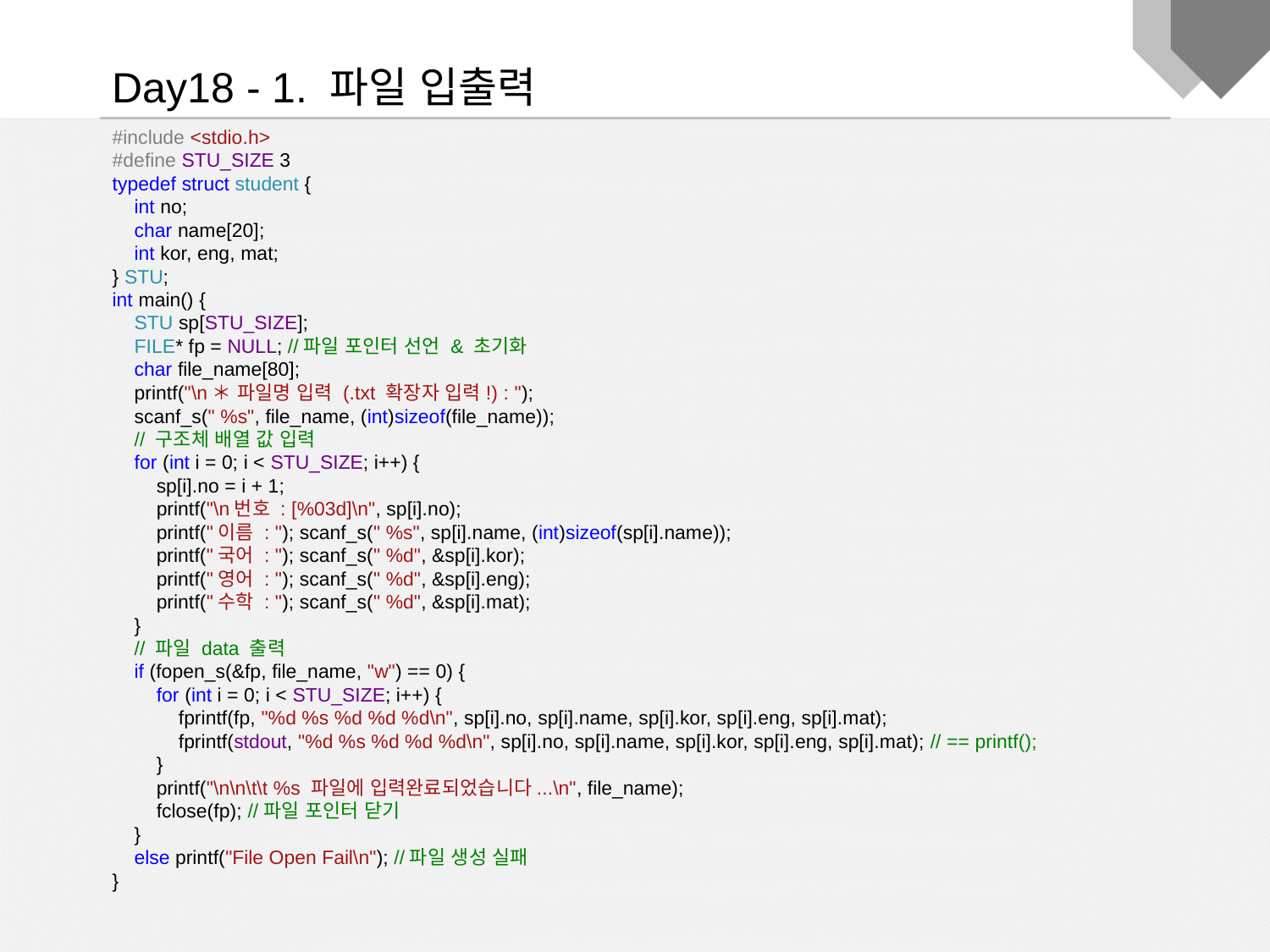

Day18 - 1. 파일 입출력
#include <stdio.h>
#define STU_SIZE 3
typedef struct student {
    int no;
    char name[20];
    int kor, eng, mat;
} STU;
int main() {
    STU sp[STU_SIZE];
    FILE* fp = NULL; //파일 포인터 선언 & 초기화
    char file_name[80];
    printf("\n＊ 파일명 입력 (.txt 확장자 입력!) : ");
    scanf_s(" %s", file_name, (int)sizeof(file_name));
    // 구조체 배열 값 입력
    for (int i = 0; i < STU_SIZE; i++) {
        sp[i].no = i + 1;
        printf("\n번호 : [%03d]\n", sp[i].no);
        printf("이름 : "); scanf_s(" %s", sp[i].name, (int)sizeof(sp[i].name));
        printf("국어 : "); scanf_s(" %d", &sp[i].kor);
        printf("영어 : "); scanf_s(" %d", &sp[i].eng);
        printf("수학 : "); scanf_s(" %d", &sp[i].mat);
    }
    // 파일 data 출력
    if (fopen_s(&fp, file_name, "w") == 0) {
        for (int i = 0; i < STU_SIZE; i++) {
            fprintf(fp, "%d %s %d %d %d\n", sp[i].no, sp[i].name, sp[i].kor, sp[i].eng, sp[i].mat);
            fprintf(stdout, "%d %s %d %d %d\n", sp[i].no, sp[i].name, sp[i].kor, sp[i].eng, sp[i].mat); // == printf();
        }
        printf("\n\n\t\t %s 파일에 입력완료되었습니다...\n", file_name);
        fclose(fp); //파일 포인터 닫기
    }
    else printf("File Open Fail\n"); //파일 생성 실패
}